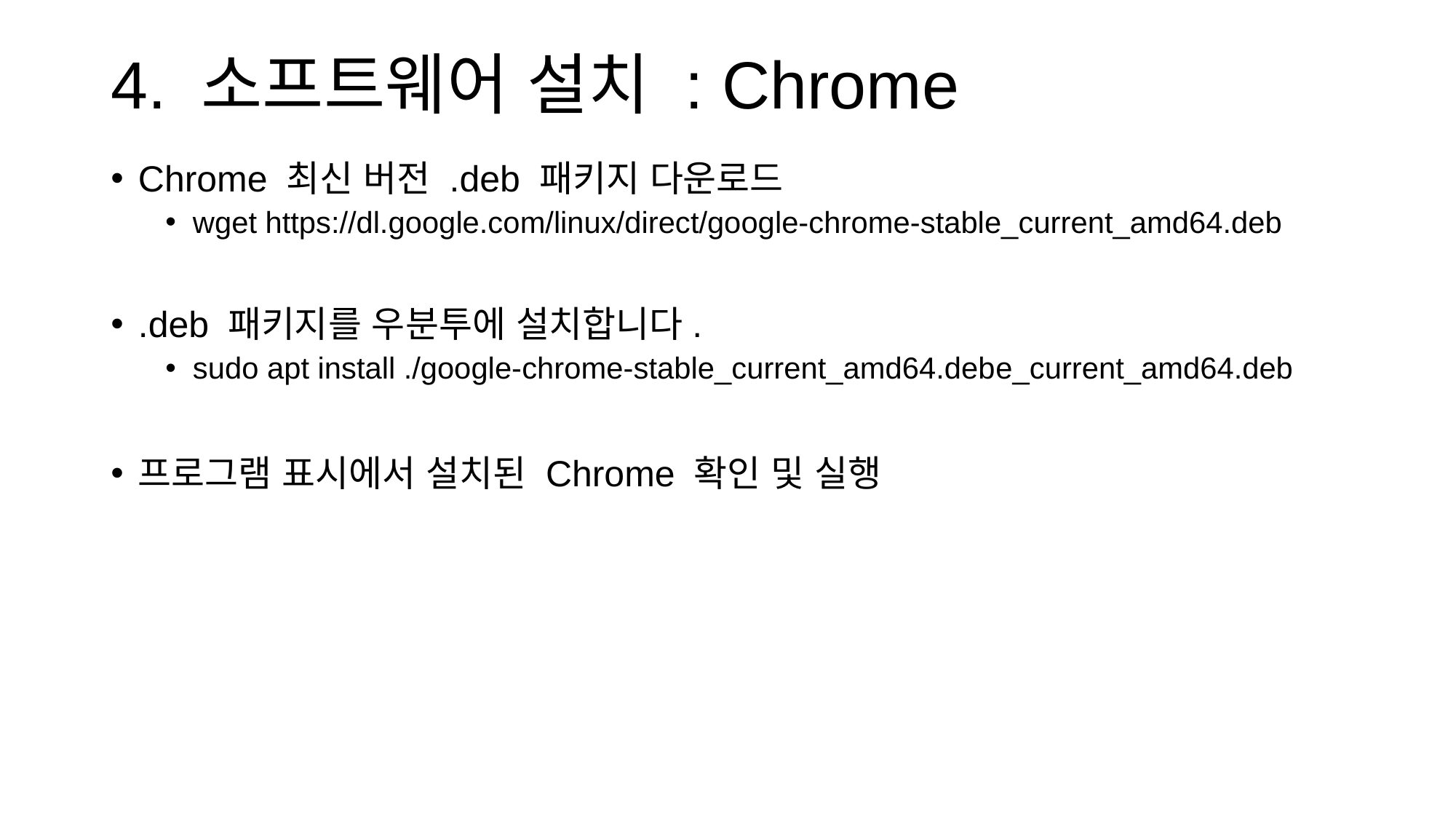

# 4. 소프트웨어 설치 : Chrome
Chrome 최신 버전 .deb 패키지 다운로드
wget https://dl.google.com/linux/direct/google-chrome-stable_current_amd64.deb

.deb 패키지를 우분투에 설치합니다.
sudo apt install ./google-chrome-stable_current_amd64.debe_current_amd64.deb

프로그램 표시에서 설치된 Chrome 확인 및 실행